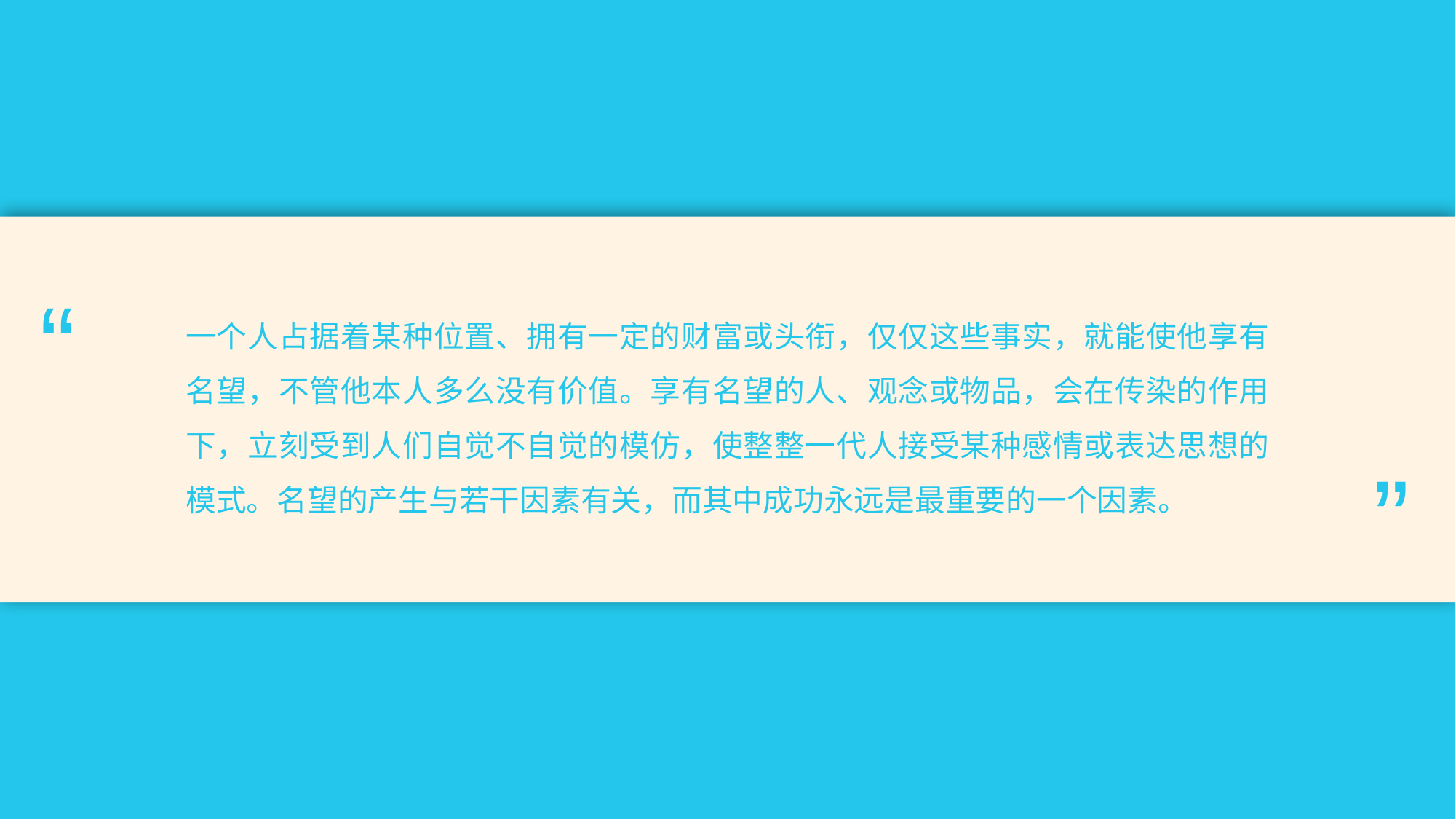

“
一个人占据着某种位置、拥有一定的财富或头衔，仅仅这些事实，就能使他享有名望，不管他本人多么没有价值。享有名望的人、观念或物品，会在传染的作用下，立刻受到人们自觉不自觉的模仿，使整整一代人接受某种感情或表达思想的模式。名望的产生与若干因素有关，而其中成功永远是最重要的一个因素。
“